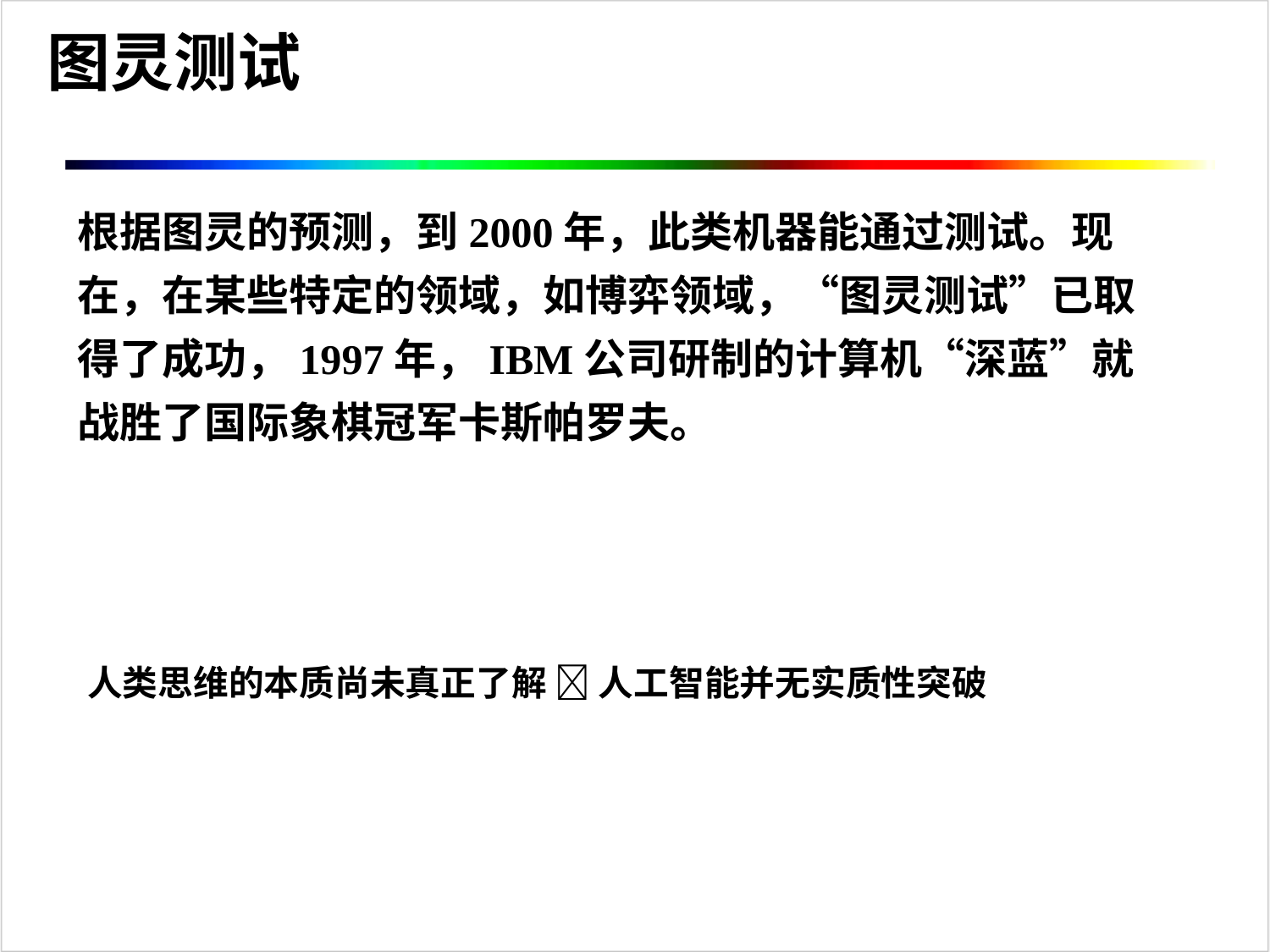

图灵测试
根据图灵的预测，到2000年，此类机器能通过测试。现在，在某些特定的领域，如博弈领域，“图灵测试”已取得了成功，1997年，IBM公司研制的计算机“深蓝”就战胜了国际象棋冠军卡斯帕罗夫。
人类思维的本质尚未真正了解 ⇒ 人工智能并无实质性突破